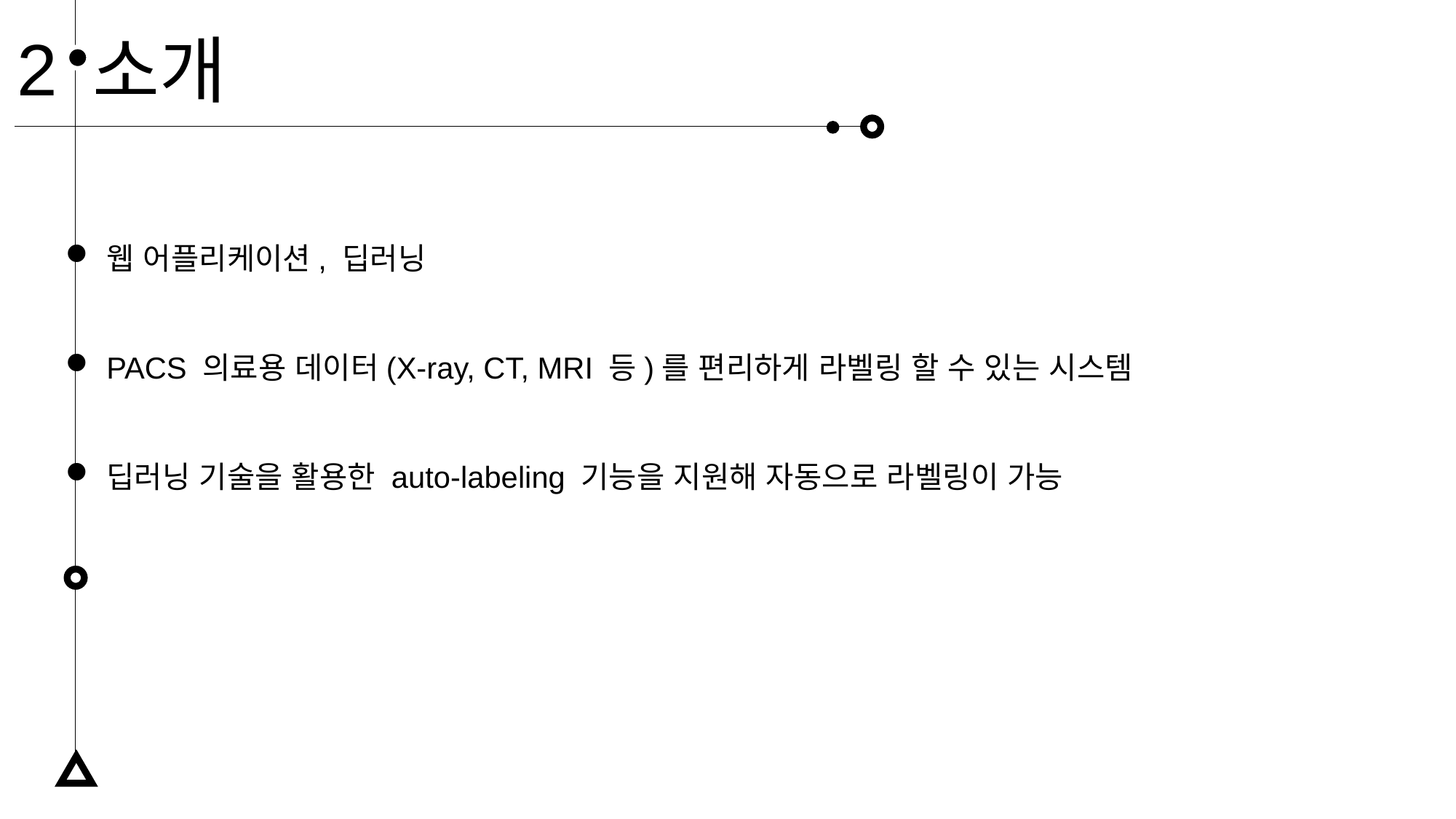

2
소개
웹 어플리케이션, 딥러닝

PACS 의료용 데이터(X-ray, CT, MRI 등)를 편리하게 라벨링 할 수 있는 시스템

딥러닝 기술을 활용한 auto-labeling 기능을 지원해 자동으로 라벨링이 가능